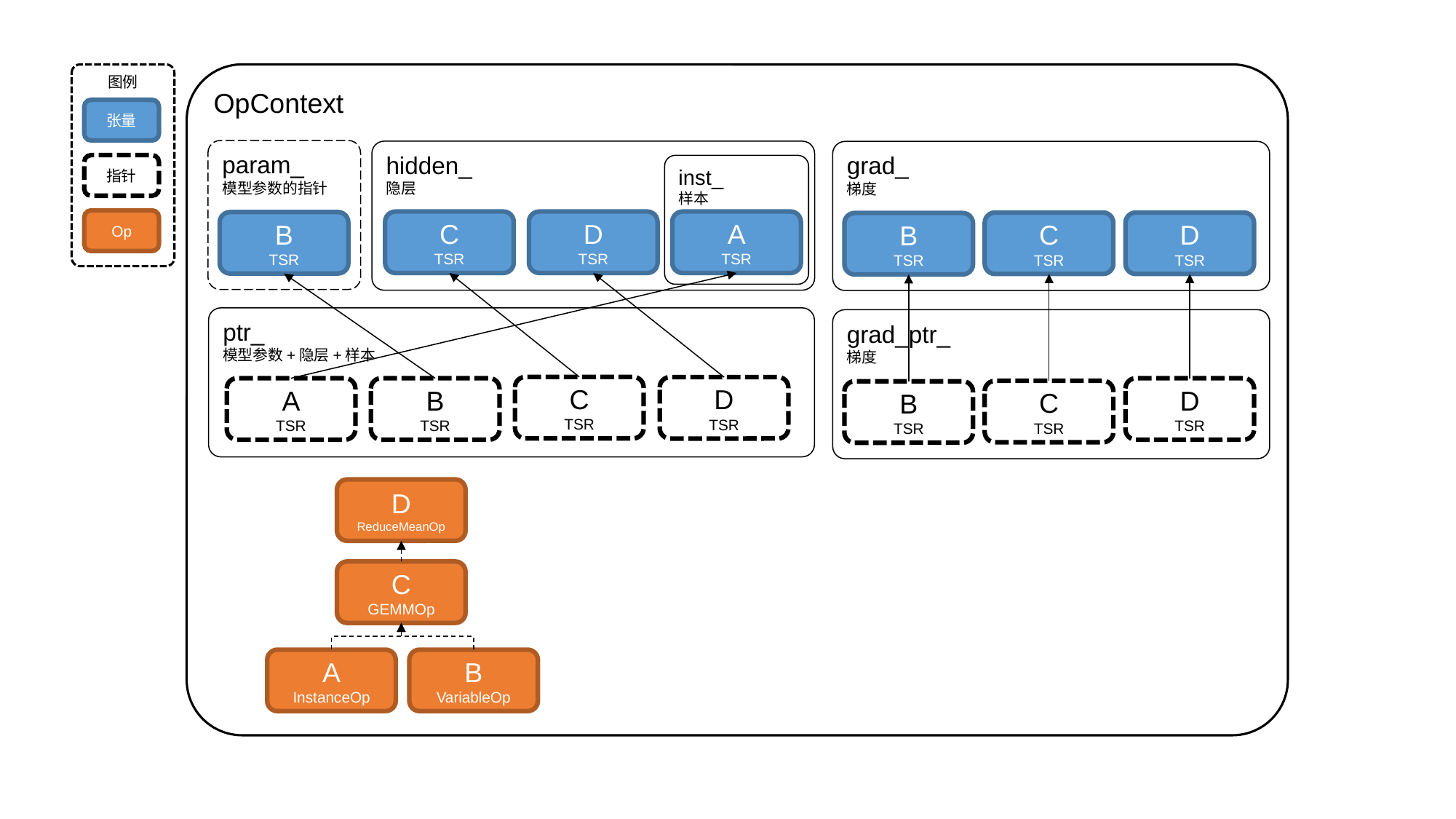

图例
OpContext
张量
param_
模型参数的指针
hidden_
隐层
grad_
梯度
指针
inst_
样本
Op
C
TSR
D
TSR
A
TSR
B
TSR
C
TSR
D
TSR
B
TSR
ptr_
模型参数+隐层+样本
grad_ptr_
梯度
C
TSR
D
TSR
A
TSR
B
TSR
D
TSR
C
TSR
B
TSR
D
ReduceMeanOp
C
GEMMOp
A
InstanceOp
B
VariableOp